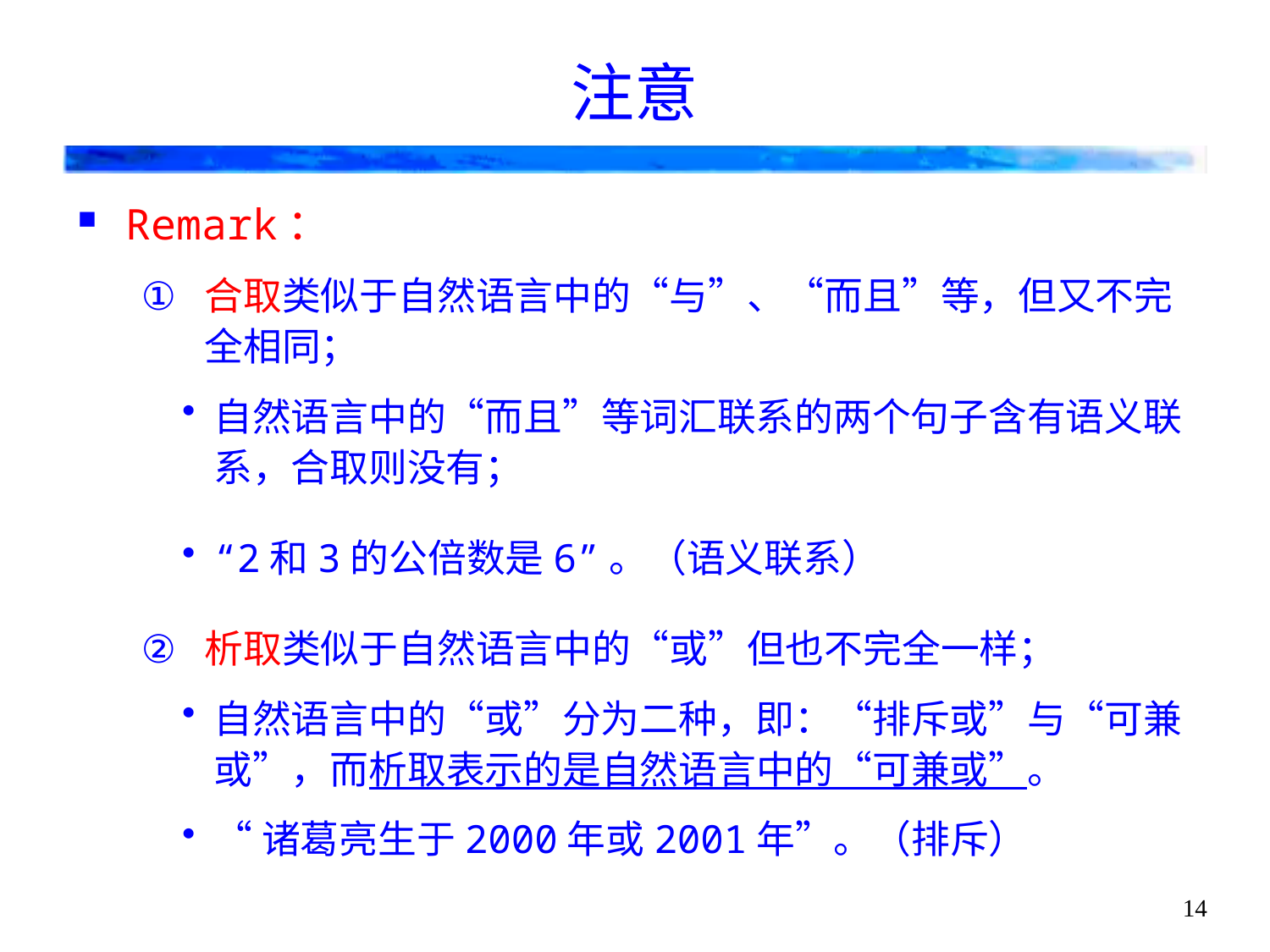

# 注意
Remark：
合取类似于自然语言中的“与”、“而且”等，但又不完全相同；
自然语言中的“而且”等词汇联系的两个句子含有语义联系，合取则没有；
“2和3的公倍数是6”。（语义联系）
析取类似于自然语言中的“或”但也不完全一样；
自然语言中的“或”分为二种，即：“排斥或”与“可兼或”，而析取表示的是自然语言中的“可兼或”。
“诸葛亮生于2000年或2001年”。（排斥）
14